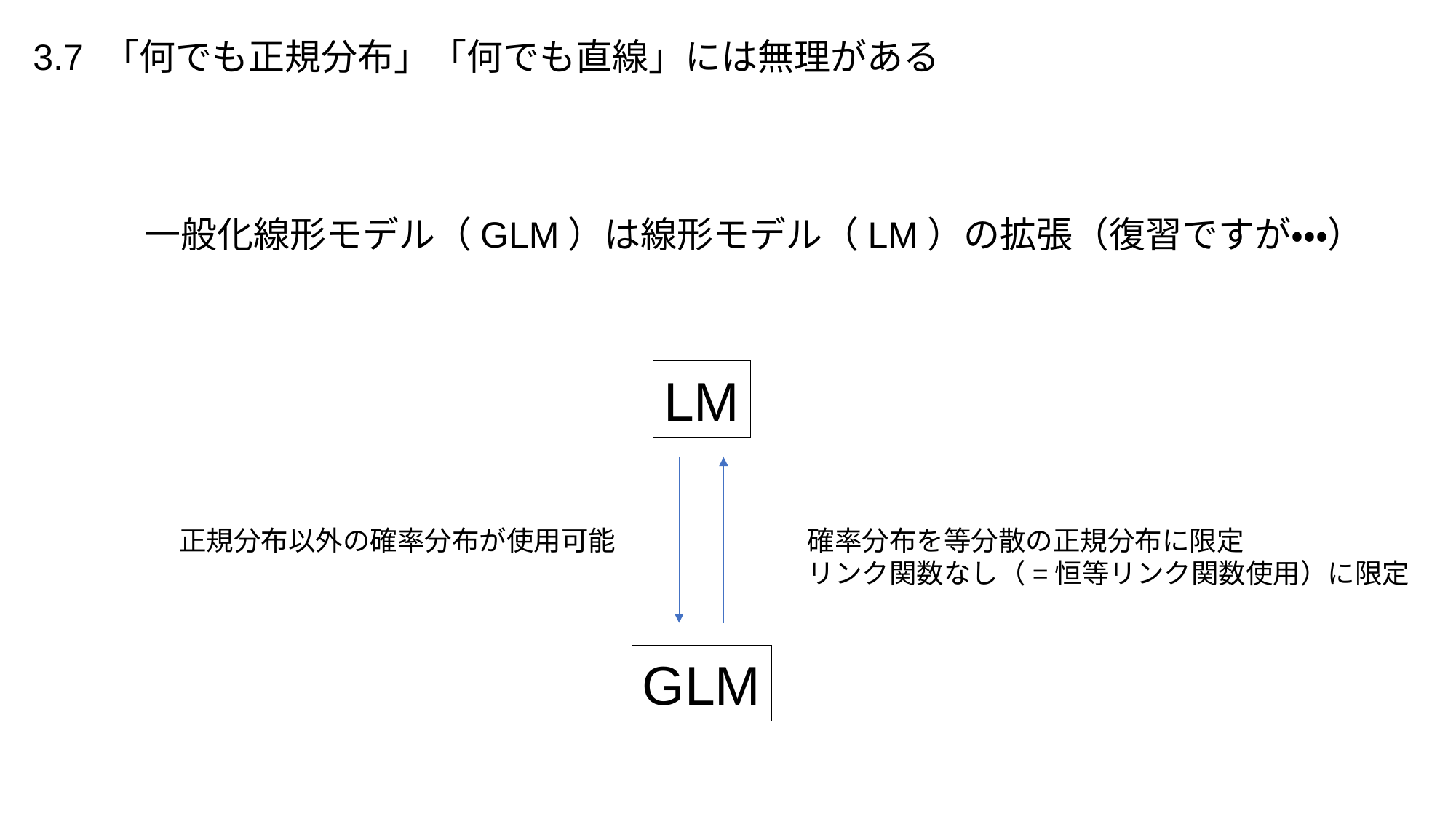

3.7 「何でも正規分布」「何でも直線」には無理がある
一般化線形モデル（GLM）は線形モデル（LM）の拡張（復習ですが・・・）
LM
正規分布以外の確率分布が使用可能
確率分布を等分散の正規分布に限定
リンク関数なし（=恒等リンク関数使用）に限定
GLM